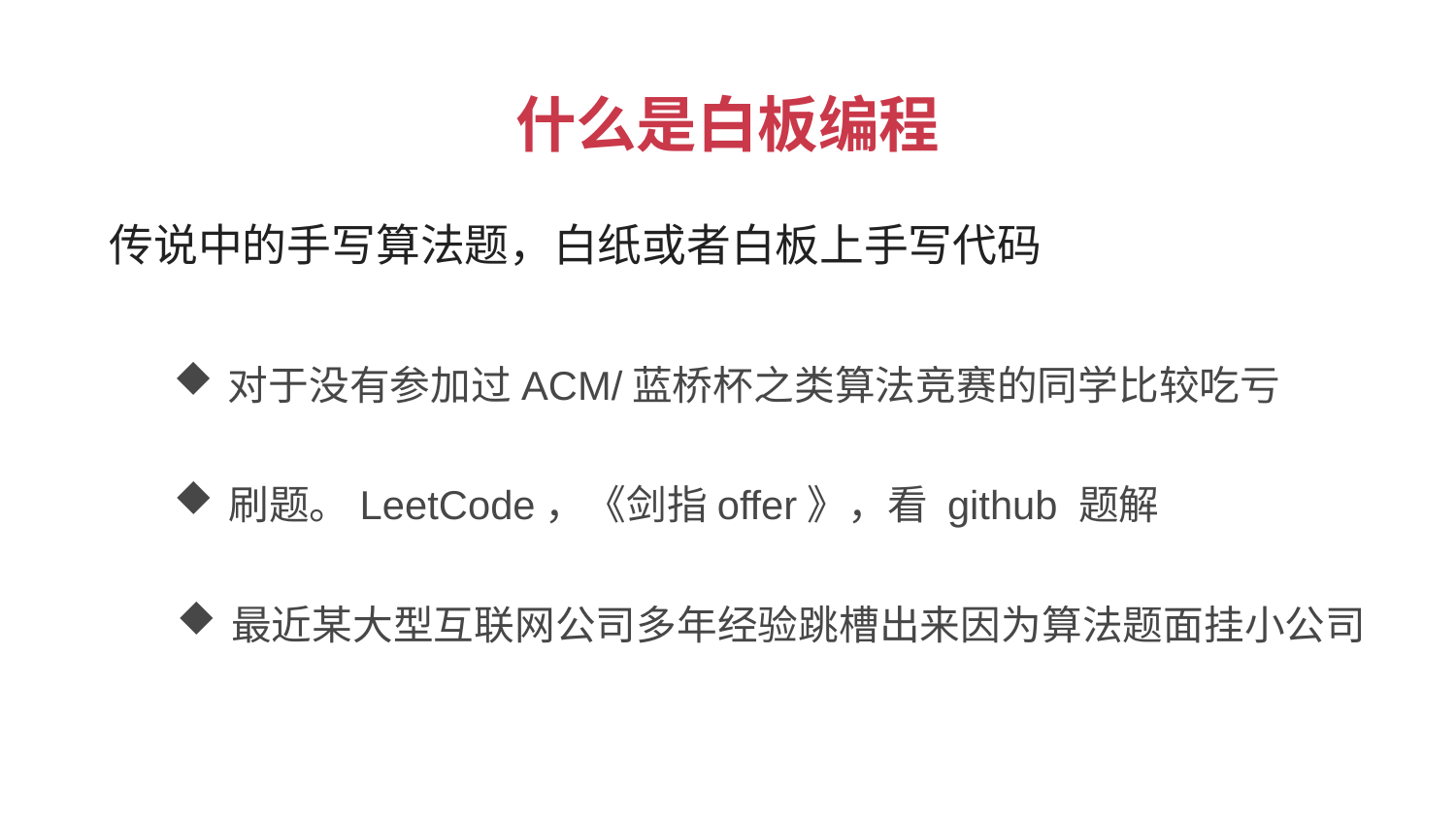

什么是白板编程
 传说中的手写算法题，白纸或者白板上手写代码
对于没有参加过ACM/蓝桥杯之类算法竞赛的同学比较吃亏
刷题。LeetCode，《剑指offer》，看 github 题解
最近某大型互联网公司多年经验跳槽出来因为算法题面挂小公司